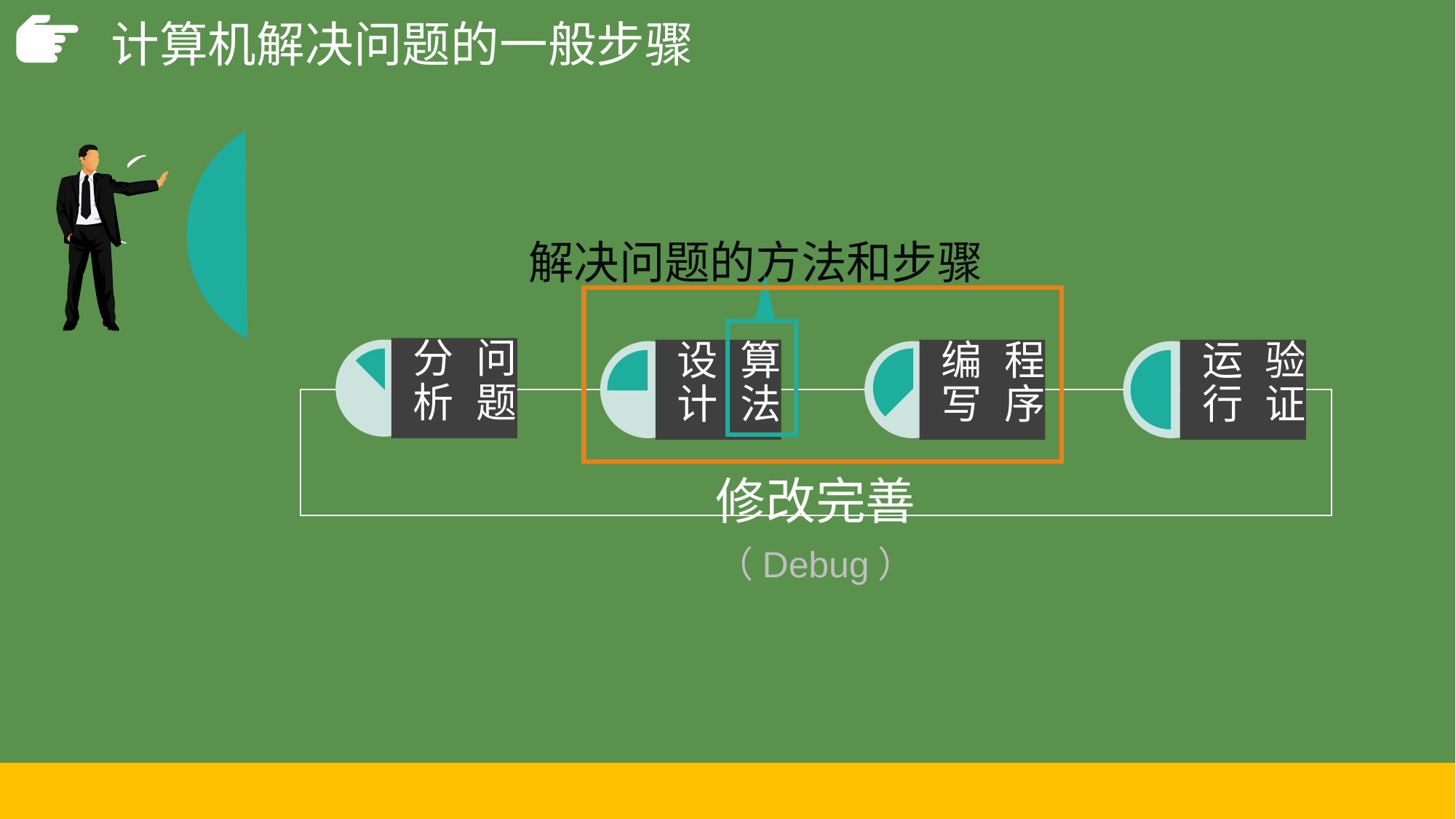

计算机解决问题的一般步骤

解决问题的方法和步骤

分析问题

设计算法

编写程序

运行验证

修改完善
（Debug）